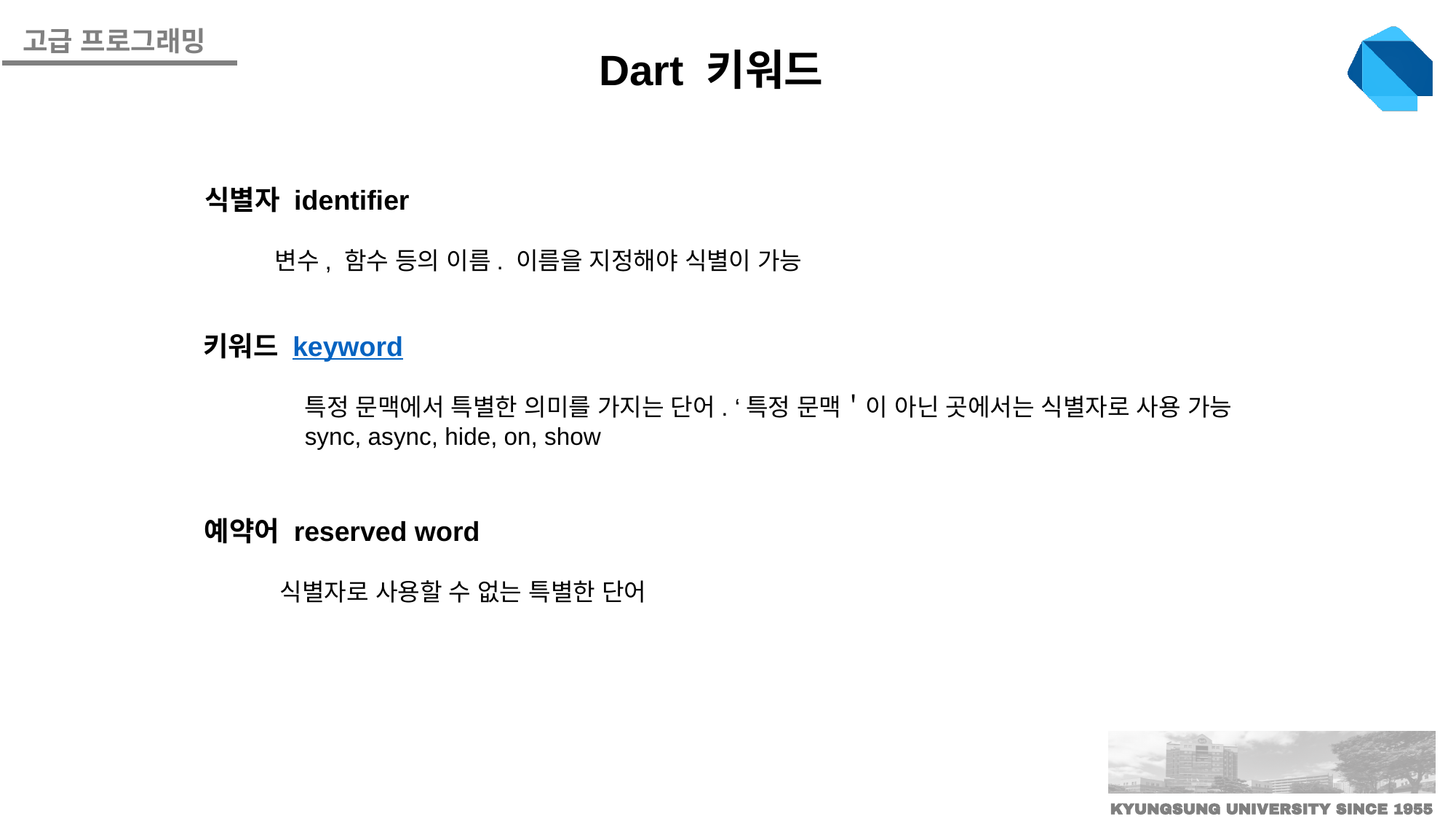

Dart 키워드
식별자 identifier
변수, 함수 등의 이름. 이름을 지정해야 식별이 가능
키워드 keyword
특정 문맥에서 특별한 의미를 가지는 단어. ‘특정 문맥＇이 아닌 곳에서는 식별자로 사용 가능
sync, async, hide, on, show
예약어 reserved word
식별자로 사용할 수 없는 특별한 단어